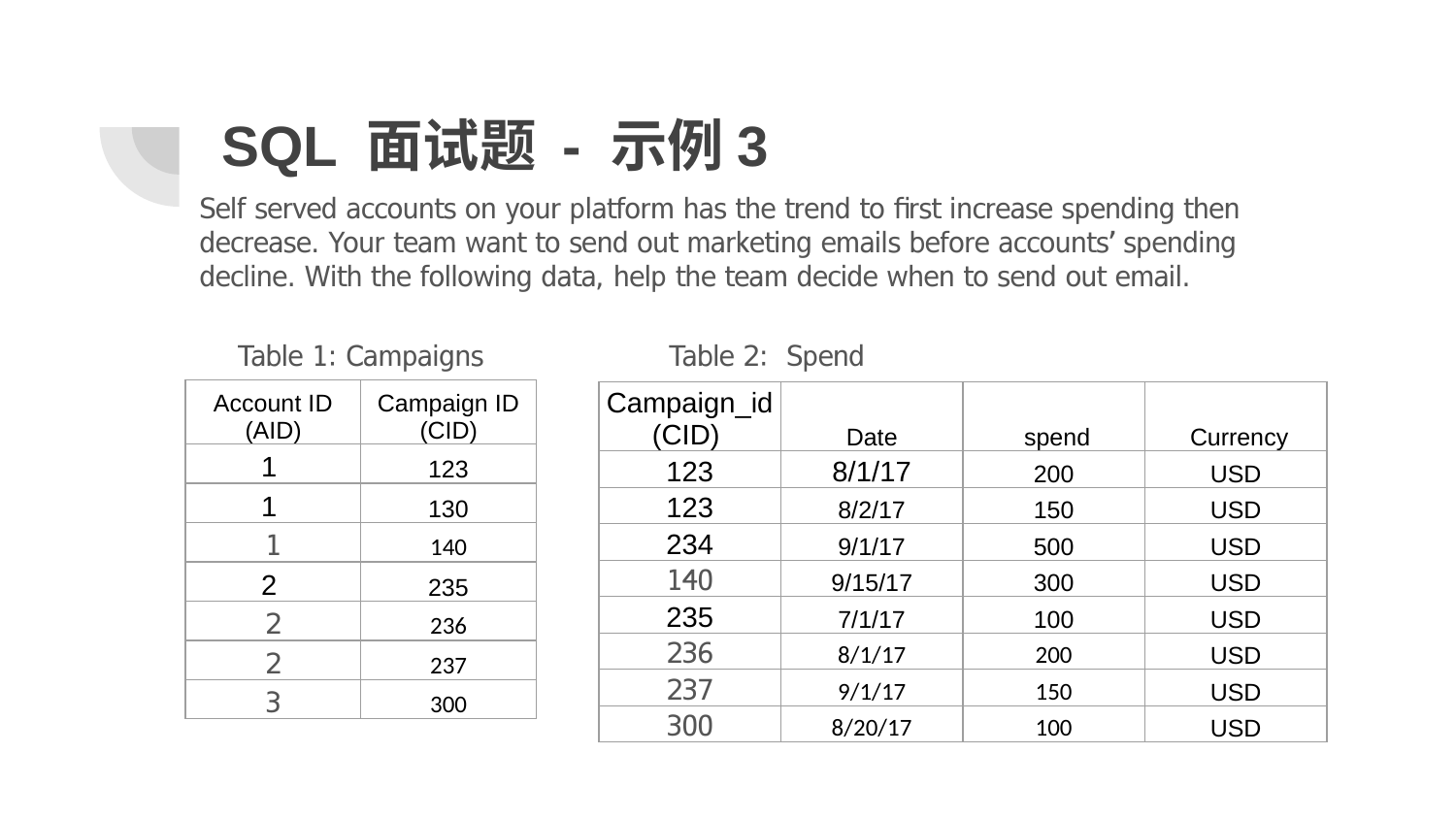

# SQL 面试题 - 示例3
Self served accounts on your platform has the trend to first increase spending then decrease. Your team want to send out marketing emails before accounts’ spending decline. With the following data, help the team decide when to send out email.
Table 2:  Spend
Table 1: Campaigns
| Account ID (AID) | Campaign ID (CID) |
| --- | --- |
| 1 | 123 |
| 1 | 130 |
| 1 | 140 |
| 2 | 235 |
| 2 | 236 |
| 2 | 237 |
| 3 | 300 |
| Campaign\_id (CID) | Date | spend | Currency |
| --- | --- | --- | --- |
| 123 | 8/1/17 | 200 | USD |
| 123 | 8/2/17 | 150 | USD |
| 234 | 9/1/17 | 500 | USD |
| 140 | 9/15/17 | 300 | USD |
| 235 | 7/1/17 | 100 | USD |
| 236 | 8/1/17 | 200 | USD |
| 237 | 9/1/17 | 150 | USD |
| 300 | 8/20/17 | 100 | USD |